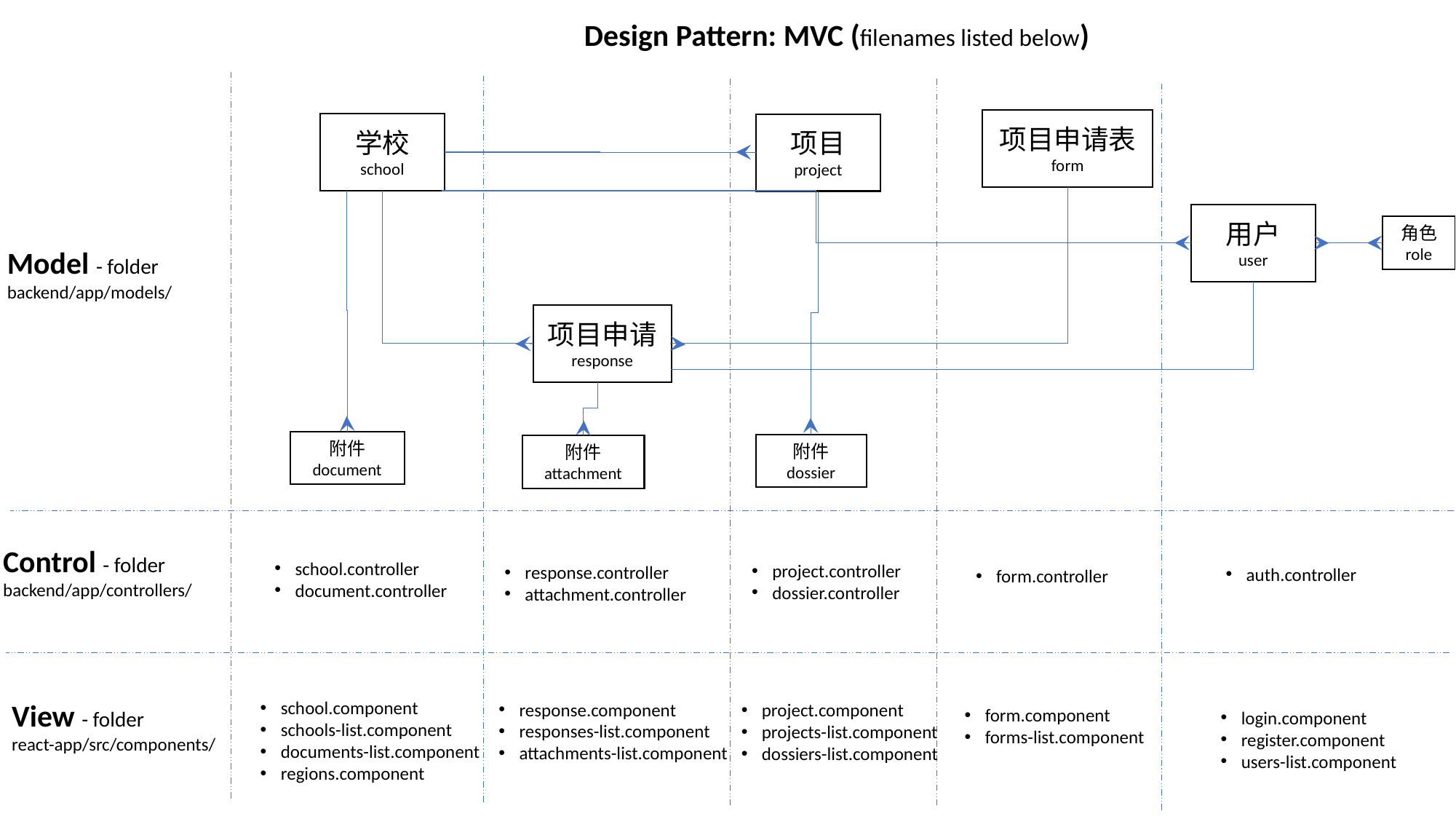

Design Pattern: MVC (filenames listed below)
项目申请表
form
学校
school
项目
project
用户
user
角色
role
Model - folder
backend/app/models/
项目申请
response
附件
document
附件
dossier
附件
attachment
Control - folder
backend/app/controllers/
school.controller
document.controller
project.controller
dossier.controller
response.controller
attachment.controller
auth.controller
form.controller
View - folder
react-app/src/components/
school.component
schools-list.component
documents-list.component
regions.component
response.component
responses-list.component
attachments-list.component
project.component
projects-list.component
dossiers-list.component
form.component
forms-list.component
login.component
register.component
users-list.component